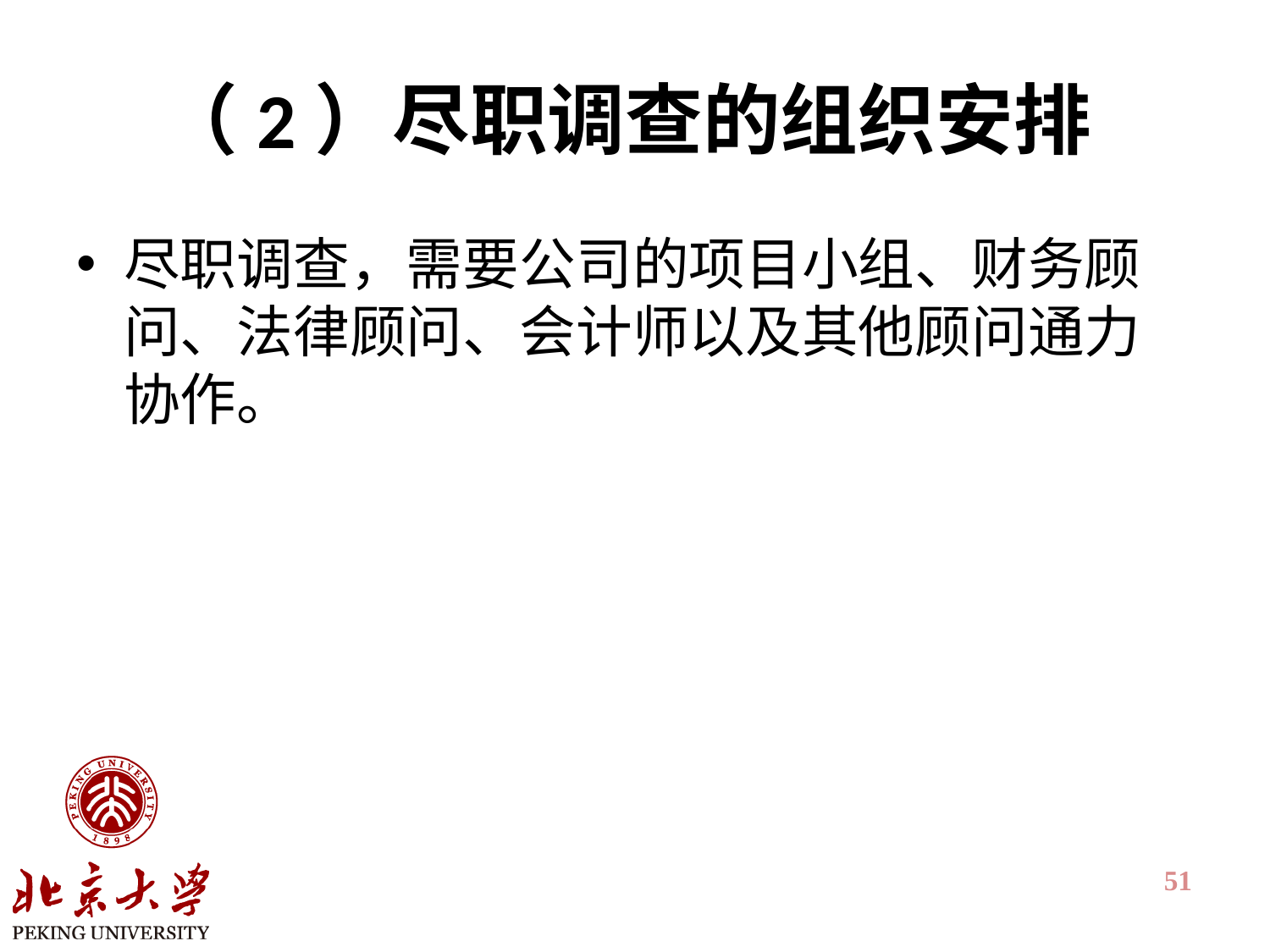

# （2）尽职调查的组织安排
尽职调查，需要公司的项目小组、财务顾问、法律顾问、会计师以及其他顾问通力协作。
51